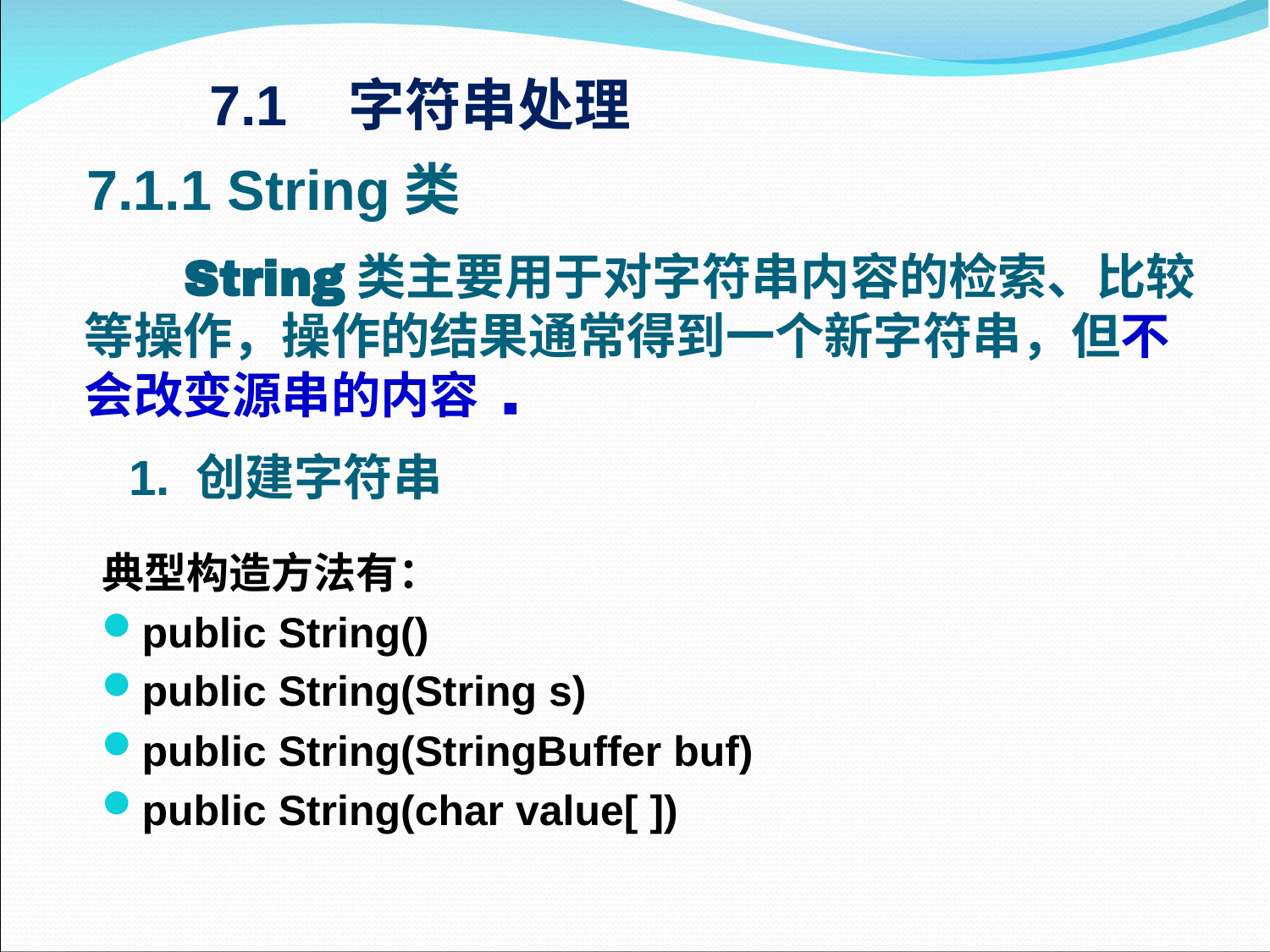

7.1   字符串处理
7.1.1 String类
# String类主要用于对字符串内容的检索、比较等操作，操作的结果通常得到一个新字符串，但不会改变源串的内容 .
1. 创建字符串
典型构造方法有：
public String()
public String(String s)
public String(StringBuffer buf)
public String(char value[ ])